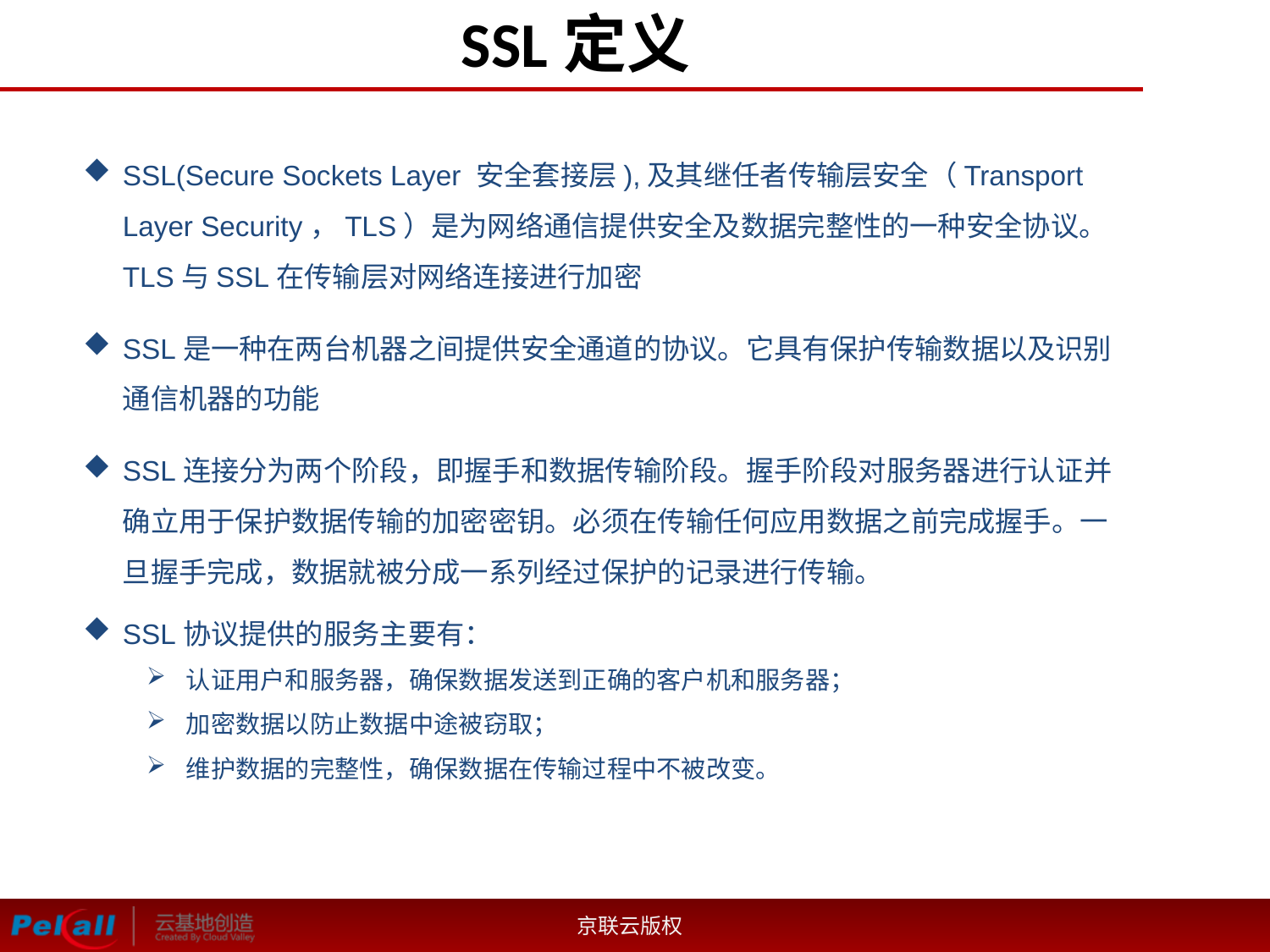

# SSL定义
SSL(Secure Sockets Layer 安全套接层),及其继任者传输层安全（Transport Layer Security，TLS）是为网络通信提供安全及数据完整性的一种安全协议。TLS与SSL在传输层对网络连接进行加密
SSL是一种在两台机器之间提供安全通道的协议。它具有保护传输数据以及识别通信机器的功能
SSL连接分为两个阶段，即握手和数据传输阶段。握手阶段对服务器进行认证并确立用于保护数据传输的加密密钥。必须在传输任何应用数据之前完成握手。一旦握手完成，数据就被分成一系列经过保护的记录进行传输。
SSL协议提供的服务主要有：
认证用户和服务器，确保数据发送到正确的客户机和服务器；
加密数据以防止数据中途被窃取；
维护数据的完整性，确保数据在传输过程中不被改变。